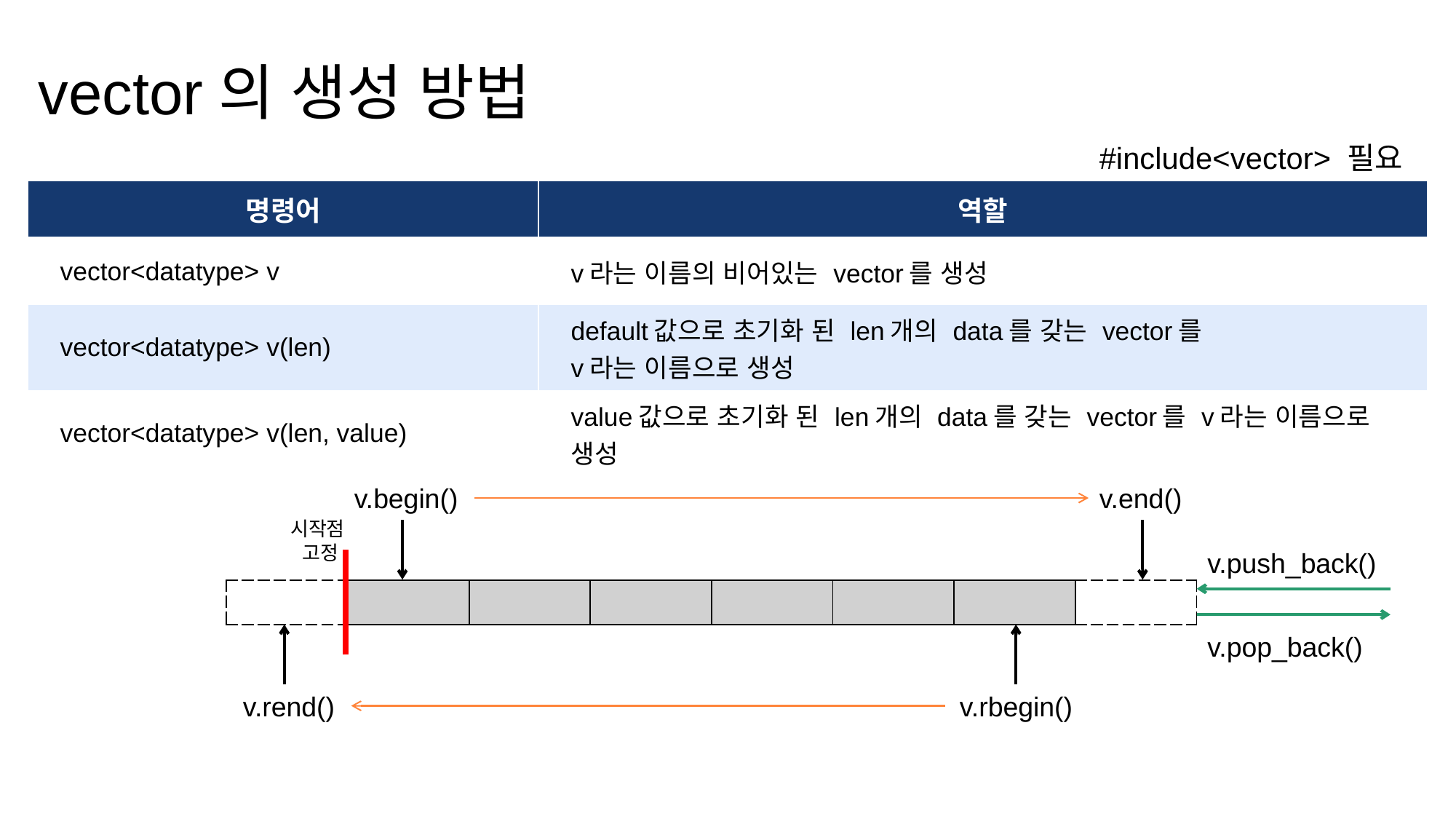

vector의 생성 방법
#include<vector> 필요
| 명령어 | 역할 |
| --- | --- |
| vector<datatype> v | v라는 이름의 비어있는 vector를 생성 |
| vector<datatype> v(len) | default값으로 초기화 된 len개의 data를 갖는 vector를 v라는 이름으로 생성 |
| vector<datatype> v(len, value) | value값으로 초기화 된 len개의 data를 갖는 vector를 v라는 이름으로 생성 |
v.begin()
v.end()
시작점
고정
v.push_back()
|  |  |  |  |  |  |  |  |
| --- | --- | --- | --- | --- | --- | --- | --- |
v.pop_back()
v.rend()
v.rbegin()